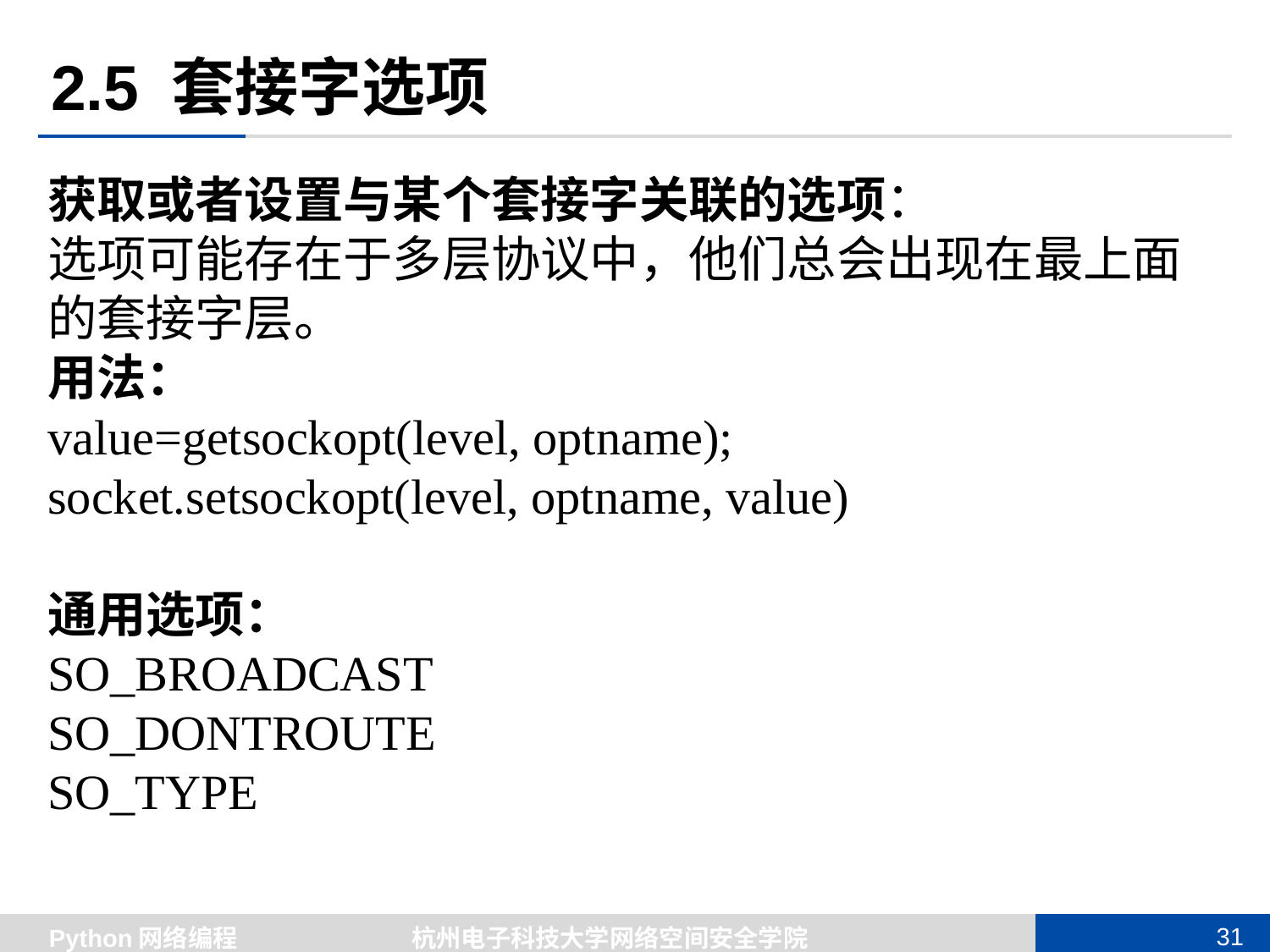

# 2.5 套接字选项
获取或者设置与某个套接字关联的选项：
选项可能存在于多层协议中，他们总会出现在最上面的套接字层。
用法：
value=getsockopt(level, optname);
socket.setsockopt(level, optname, value)

通用选项：
SO_BROADCAST
SO_DONTROUTE
SO_TYPE